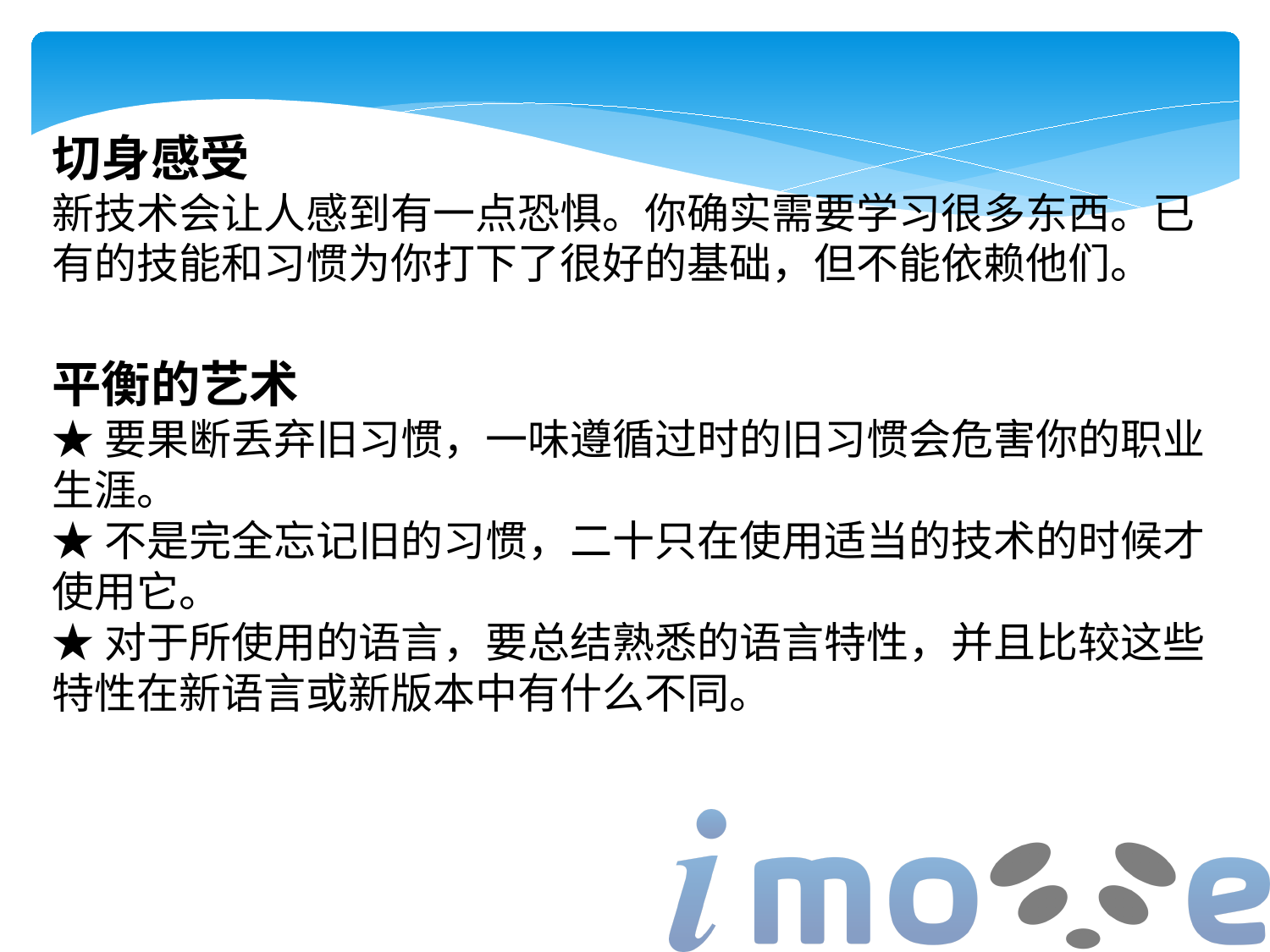

切身感受
新技术会让人感到有一点恐惧。你确实需要学习很多东西。已有的技能和习惯为你打下了很好的基础，但不能依赖他们。
平衡的艺术
★要果断丢弃旧习惯，一味遵循过时的旧习惯会危害你的职业生涯。
★不是完全忘记旧的习惯，二十只在使用适当的技术的时候才使用它。
★对于所使用的语言，要总结熟悉的语言特性，并且比较这些特性在新语言或新版本中有什么不同。